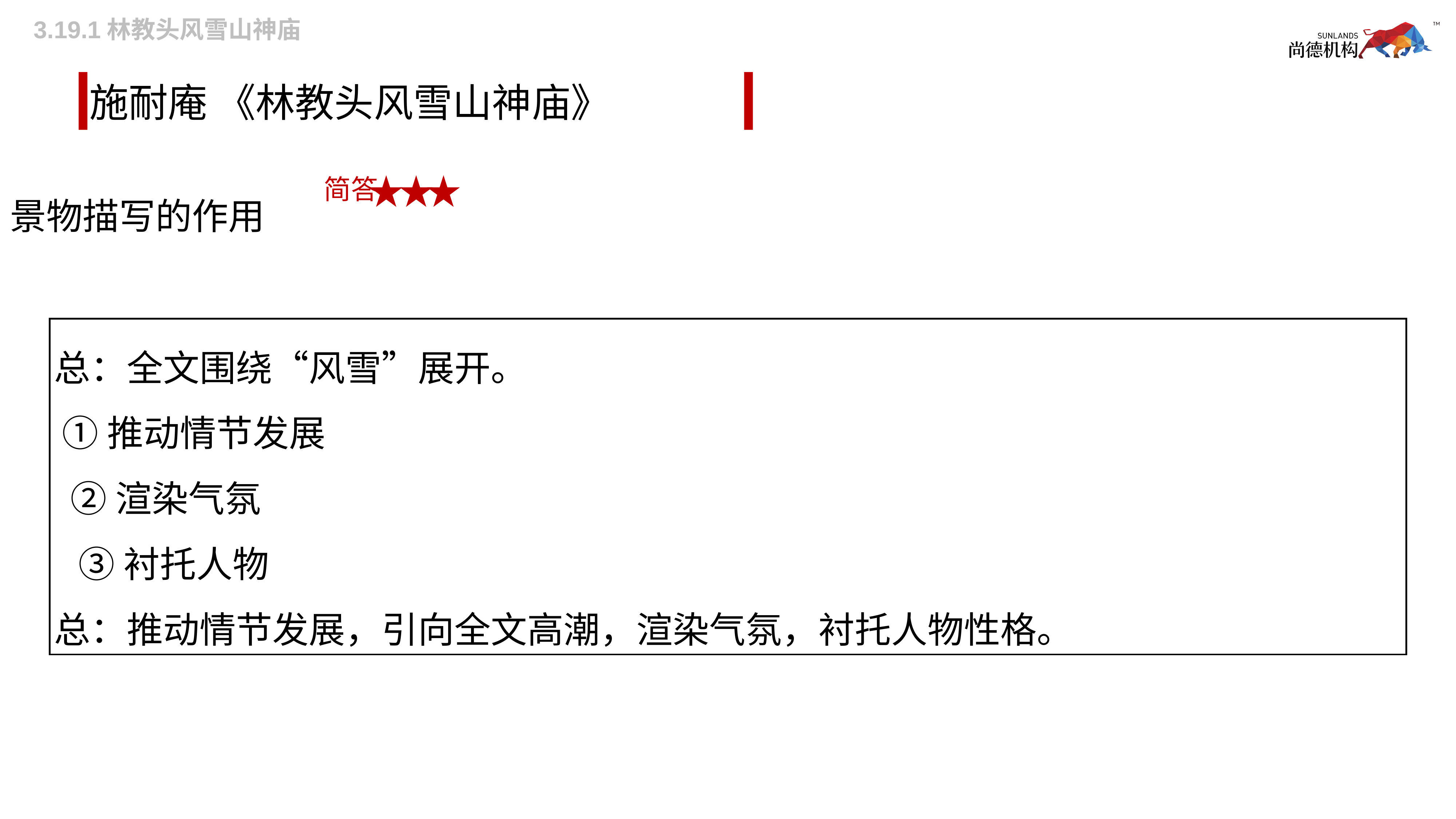

3.19.1林教头风雪山神庙
# 施耐庵 《林教头风雪山神庙》
景物描写的作用
简答

总：全文围绕“风雪”展开。
 ①推动情节发展
  ②渲染气氛
   ③衬托人物
总：推动情节发展，引向全文高潮，渲染气氛，衬托人物性格。